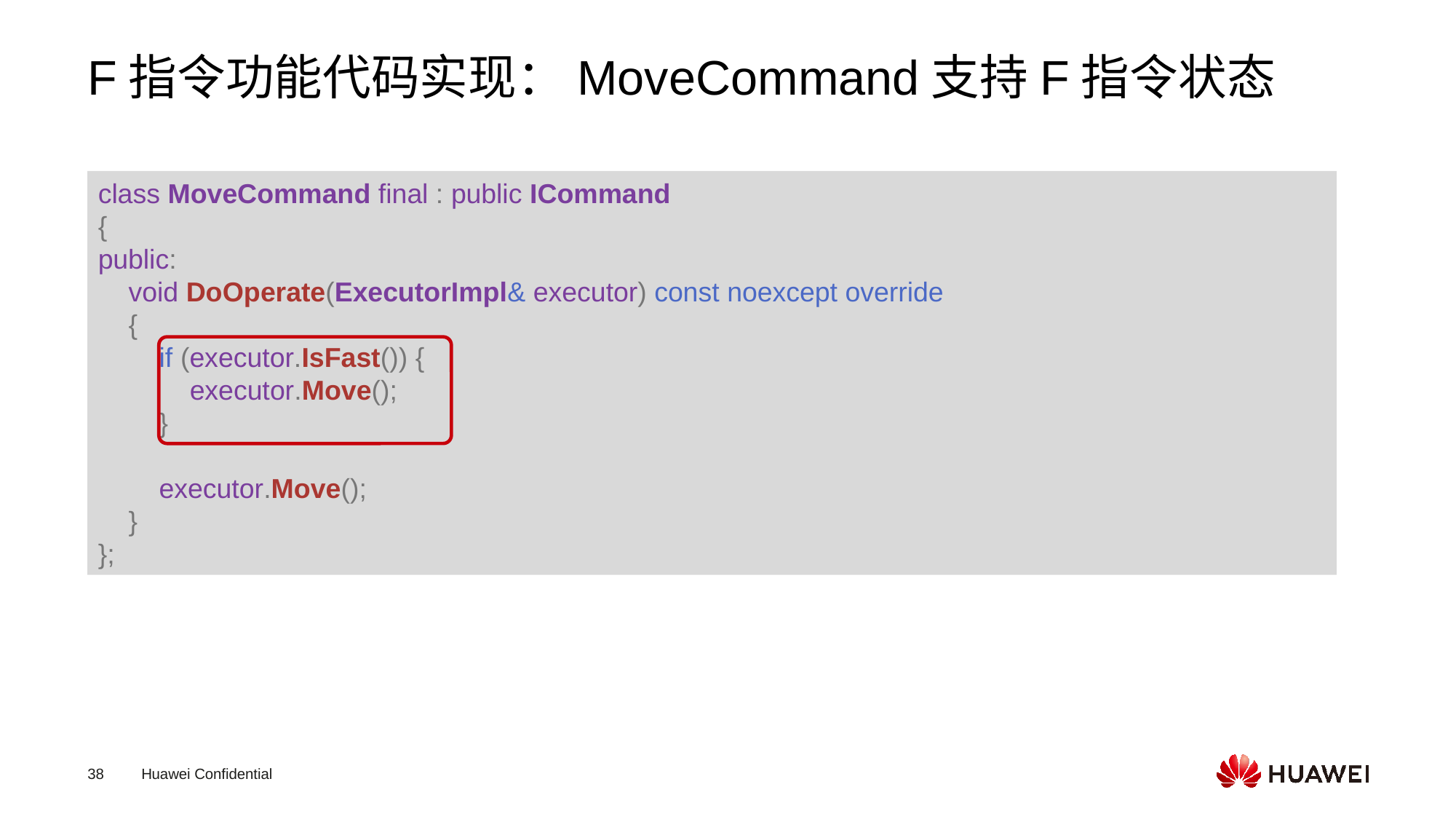

# F指令功能代码实现：MoveCommand支持F指令状态
class MoveCommand final : public ICommand
{
public:
    void DoOperate(ExecutorImpl& executor) const noexcept override
    {
        if (executor.IsFast()) {
            executor.Move();
        }
        executor.Move();
    }
};